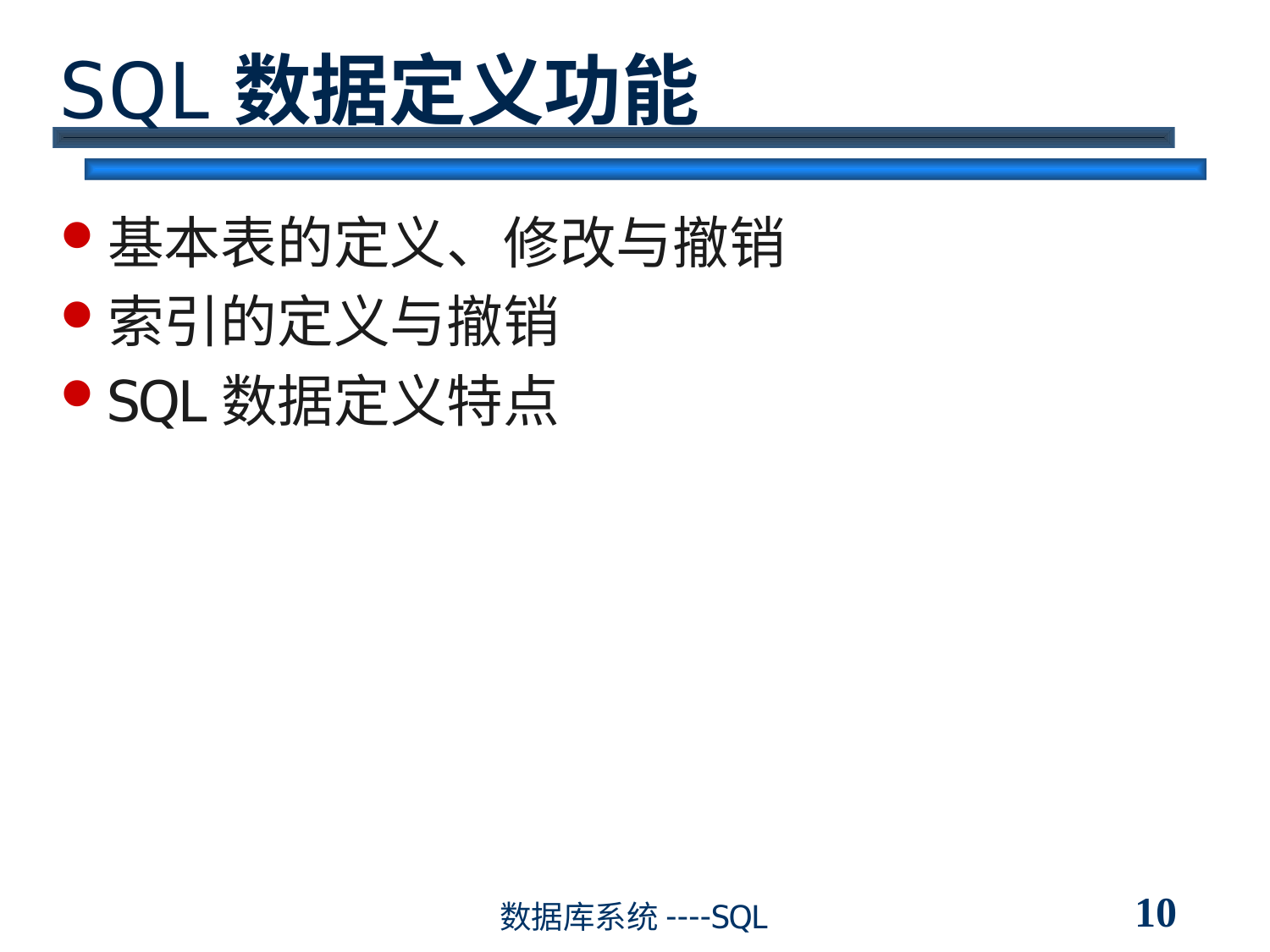

# SQL数据定义功能
基本表的定义、修改与撤销
索引的定义与撤销
SQL数据定义特点
10
数据库系统----SQL